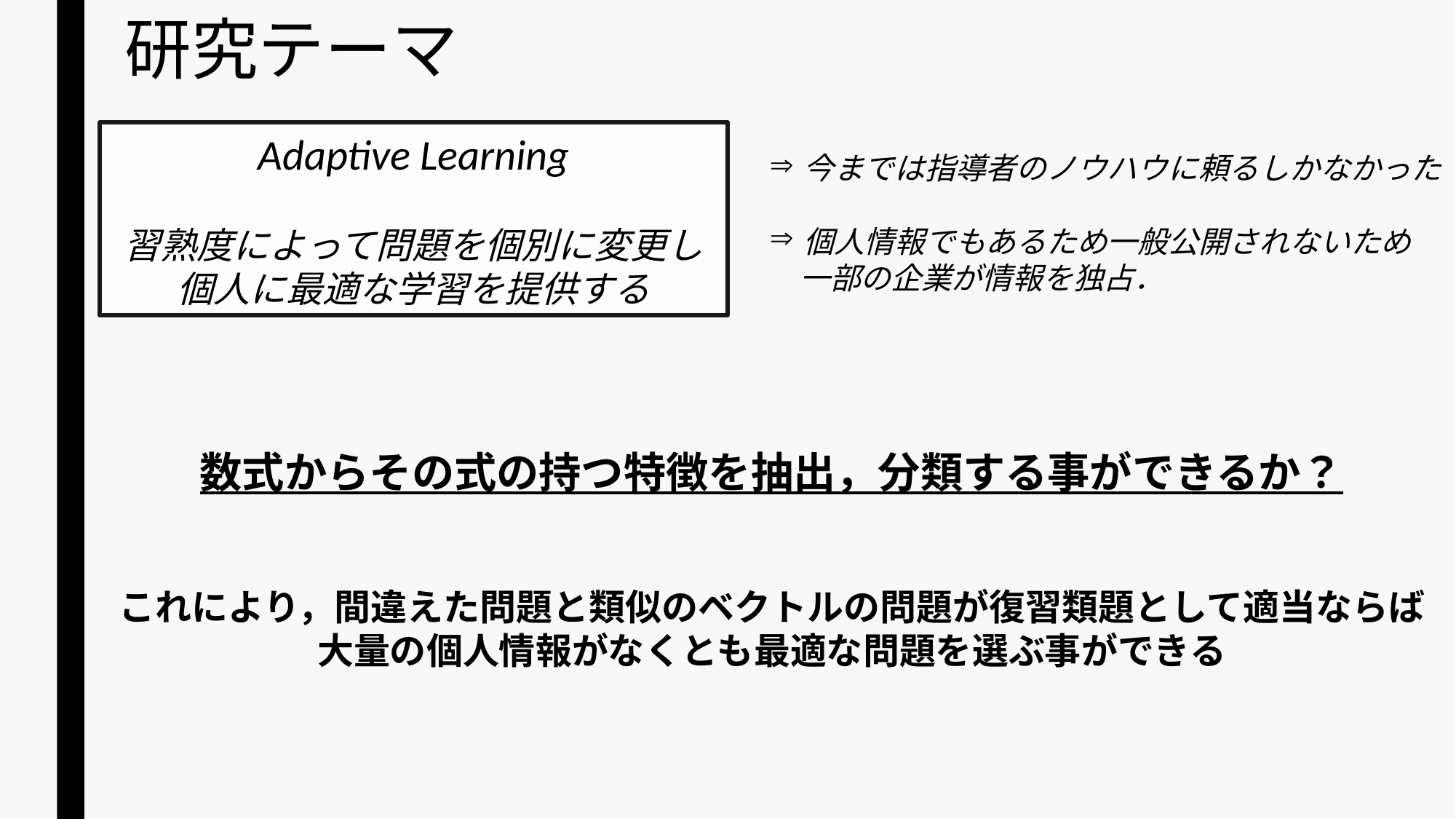

# 研究テーマ

今までは指導者のノウハウに頼るしかなかった

個人情報でもあるため一般公開されないため
　一部の企業が情報を独占．

Adaptive Learning

習熟度によって問題を個別に変更し
個人に最適な学習を提供する
数式からその式の持つ特徴を抽出，分類する事ができるか？

これにより，間違えた問題と類似のベクトルの問題が復習類題として適当ならば
大量の個人情報がなくとも最適な問題を選ぶ事ができる